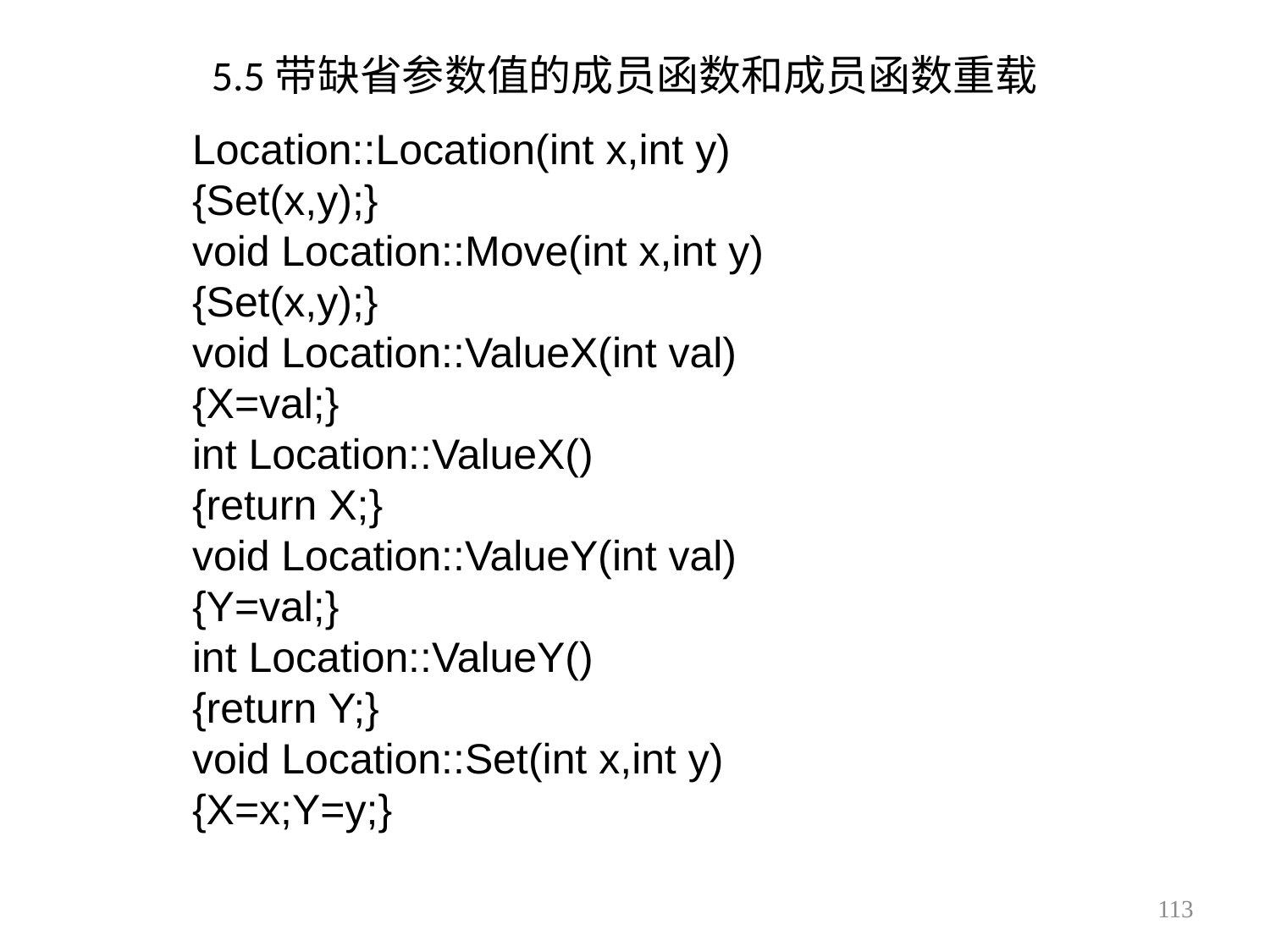

# 5.5带缺省参数值的成员函数和成员函数重载
Location::Location(int x,int y)
{Set(x,y);}
void Location::Move(int x,int y)
{Set(x,y);}
void Location::ValueX(int val)
{X=val;}
int Location::ValueX()
{return X;}
void Location::ValueY(int val)
{Y=val;}
int Location::ValueY()
{return Y;}
void Location::Set(int x,int y)
{X=x;Y=y;}

113